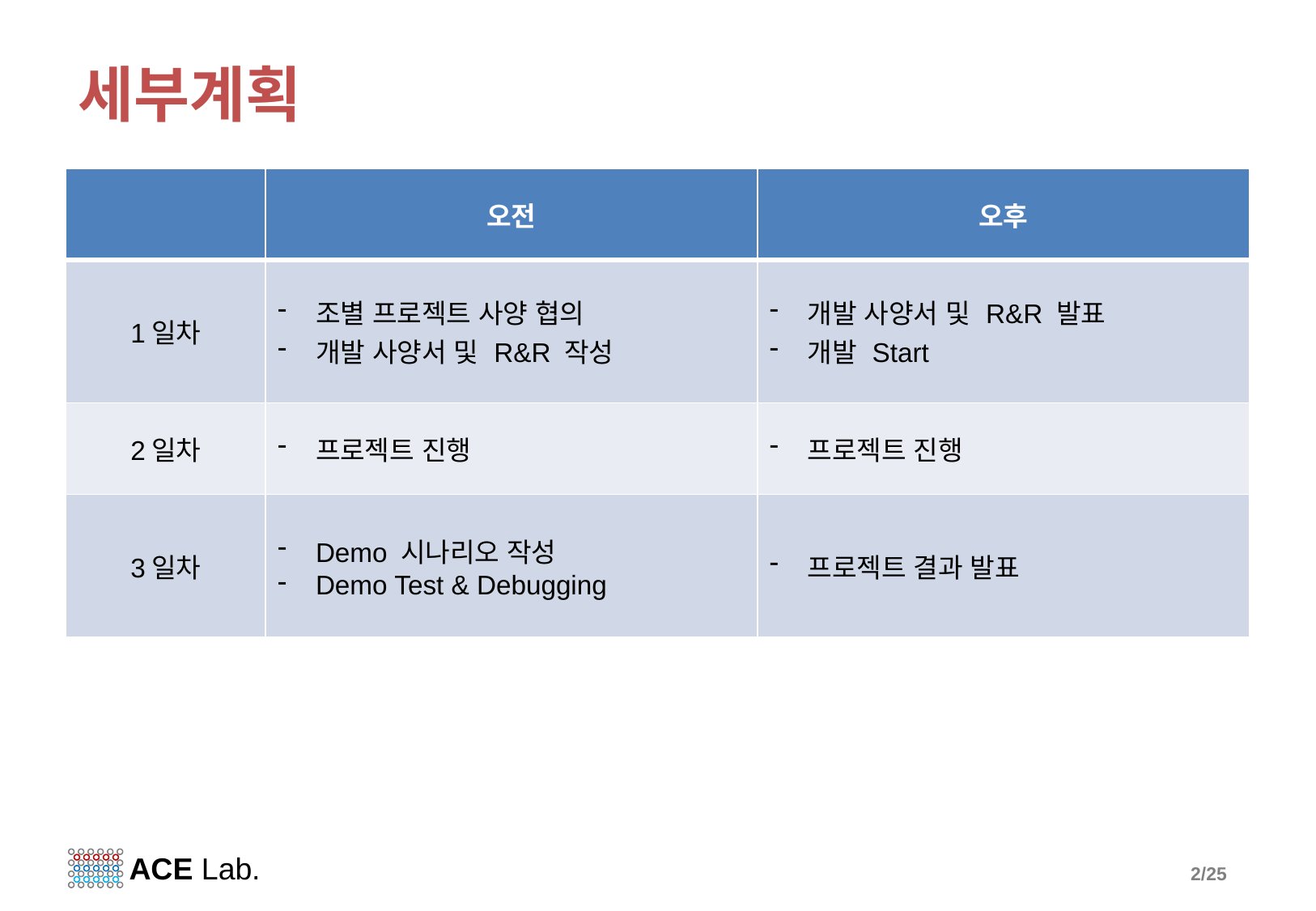

# 세부계획
|  | 오전 | 오후 |
| --- | --- | --- |
| 1일차 | 조별 프로젝트 사양 협의 개발 사양서 및 R&R 작성 | 개발 사양서 및 R&R 발표 개발 Start |
| 2일차 | 프로젝트 진행 | 프로젝트 진행 |
| 3일차 | Demo 시나리오 작성 Demo Test & Debugging | 프로젝트 결과 발표 |